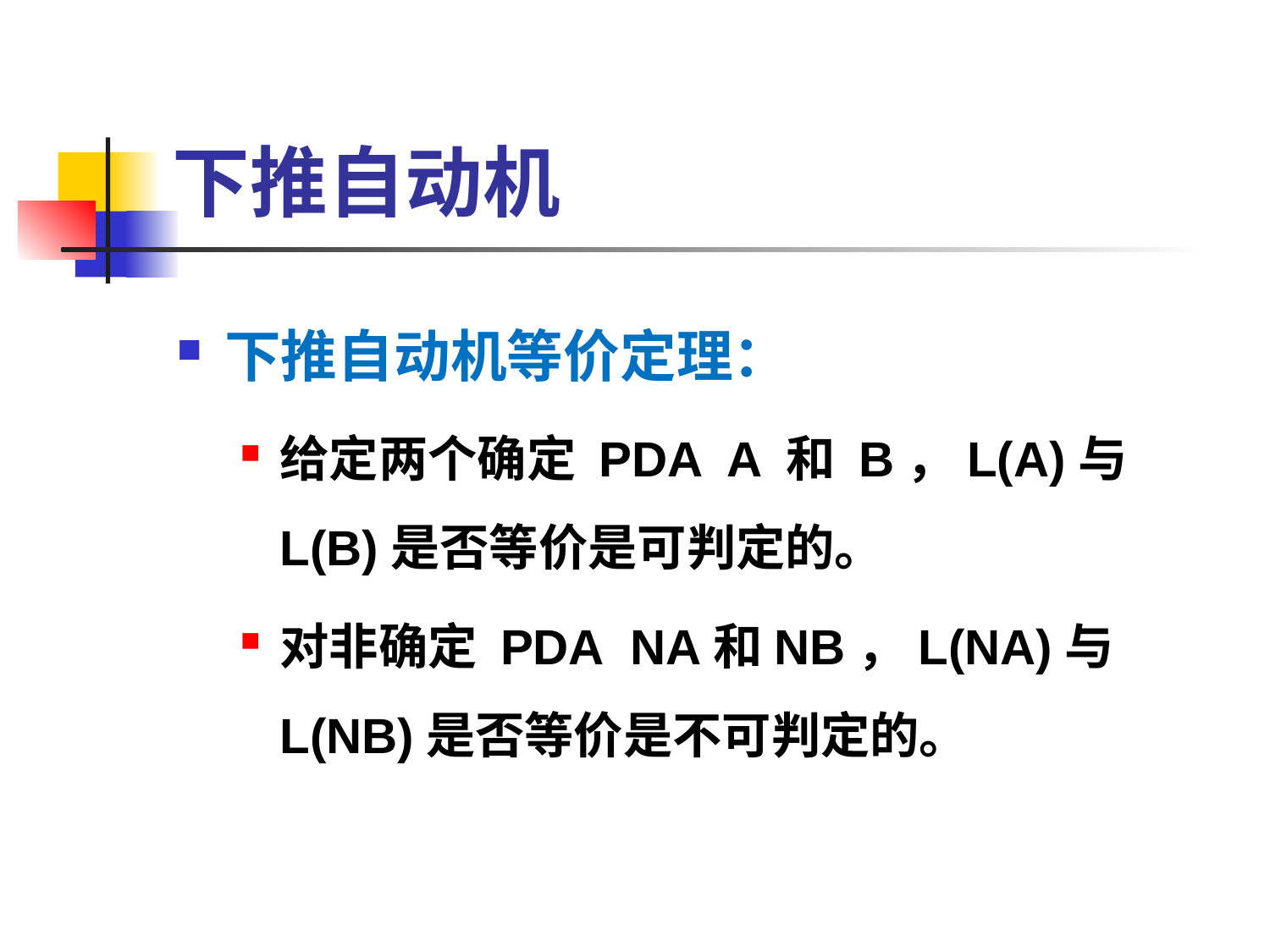

# 下推自动机
下推自动机等价定理：
给定两个确定 PDA  A 和 B，L(A)与L(B)是否等价是可判定的。
对非确定 PDA  NA和NB，L(NA)与L(NB)是否等价是不可判定的。